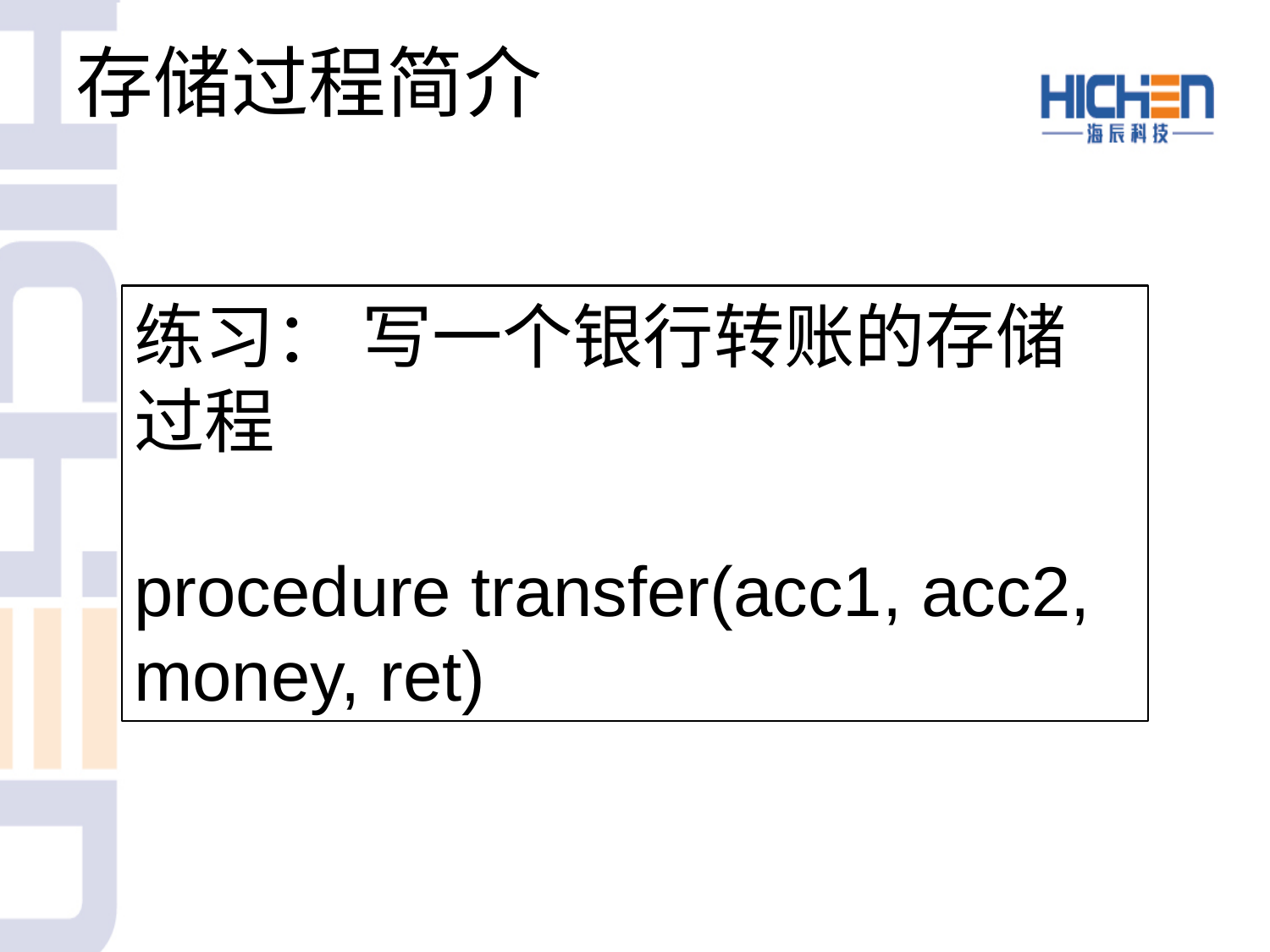

# 存储过程简介

练习： 写一个银行转账的存储过程

procedure transfer(acc1, acc2,
money, ret)